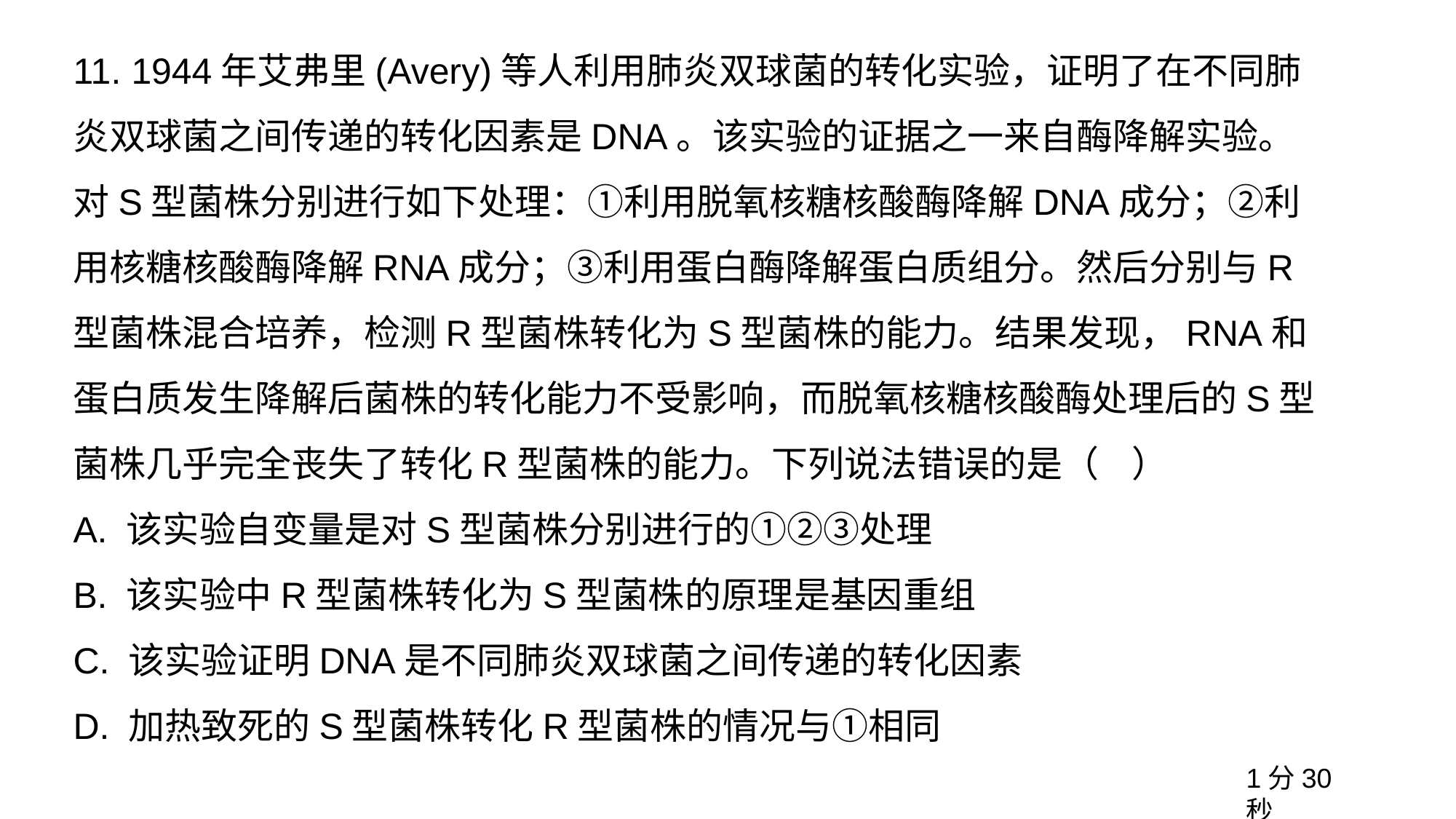

11. 1944年艾弗里(Avery)等人利用肺炎双球菌的转化实验，证明了在不同肺炎双球菌之间传递的转化因素是DNA。该实验的证据之一来自酶降解实验。对S型菌株分别进行如下处理：①利用脱氧核糖核酸酶降解DNA成分；②利用核糖核酸酶降解RNA成分；③利用蛋白酶降解蛋白质组分。然后分别与R型菌株混合培养，检测R型菌株转化为S型菌株的能力。结果发现，RNA和蛋白质发生降解后菌株的转化能力不受影响，而脱氧核糖核酸酶处理后的S型菌株几乎完全丧失了转化R型菌株的能力。下列说法错误的是（    ）
A. 该实验自变量是对S型菌株分别进行的①②③处理
B. 该实验中R型菌株转化为S型菌株的原理是基因重组
C. 该实验证明DNA是不同肺炎双球菌之间传递的转化因素
D. 加热致死的S型菌株转化R型菌株的情况与①相同
1分30秒